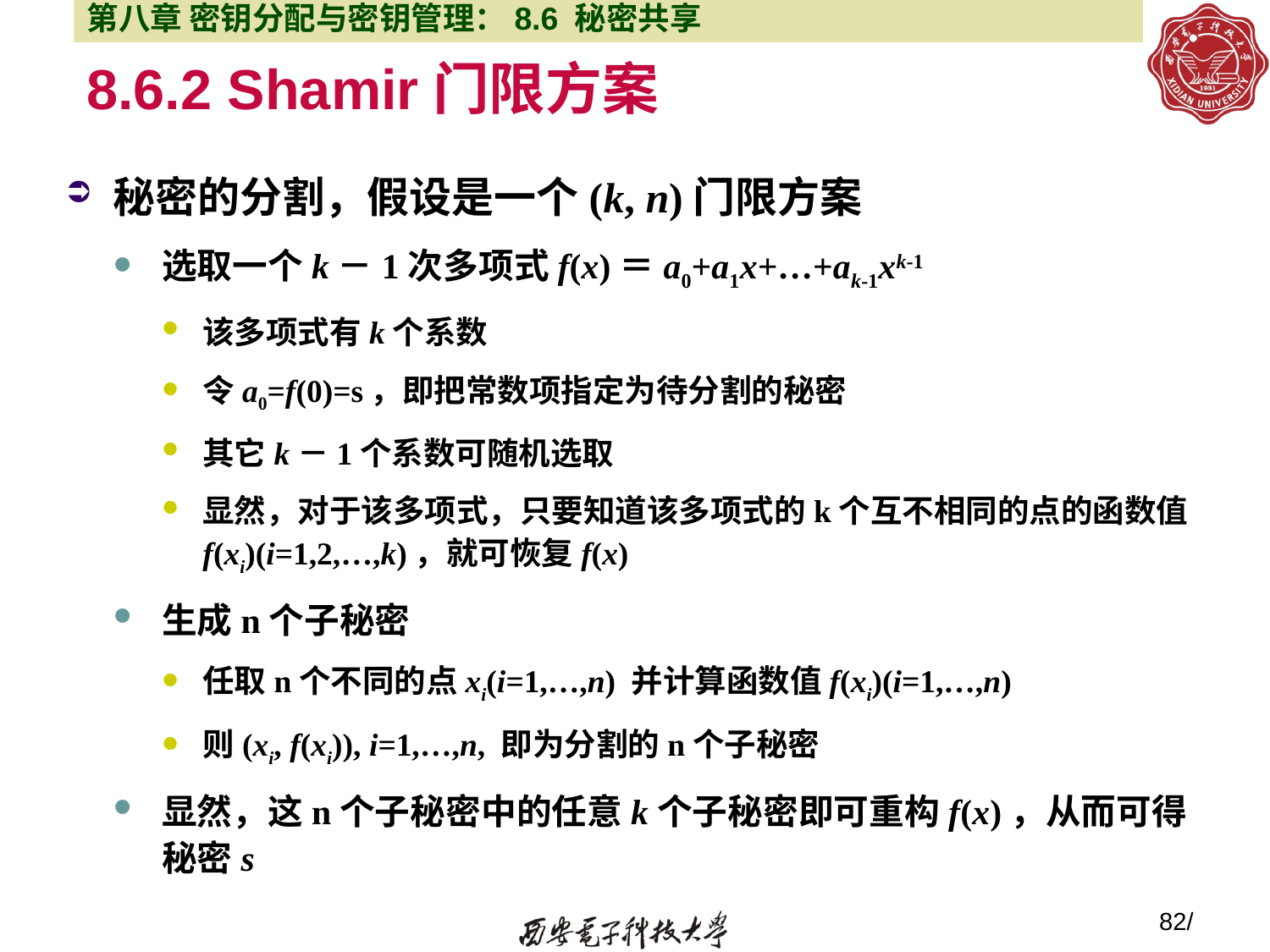

第八章 密钥分配与密钥管理：8.6 秘密共享
# 8.6.2 Shamir门限方案
秘密的分割，假设是一个(k, n)门限方案
选取一个k－1次多项式f(x)＝a0+a1x+…+ak-1xk-1
该多项式有k个系数
令a0=f(0)=s，即把常数项指定为待分割的秘密
其它k－1个系数可随机选取
显然，对于该多项式，只要知道该多项式的k个互不相同的点的函数值f(xi)(i=1,2,…,k)，就可恢复f(x)
生成n个子秘密
任取n个不同的点xi(i=1,…,n) 并计算函数值f(xi)(i=1,…,n)
则(xi, f(xi)), i=1,…,n, 即为分割的n个子秘密
显然，这n个子秘密中的任意k个子秘密即可重构f(x)，从而可得秘密s
82/